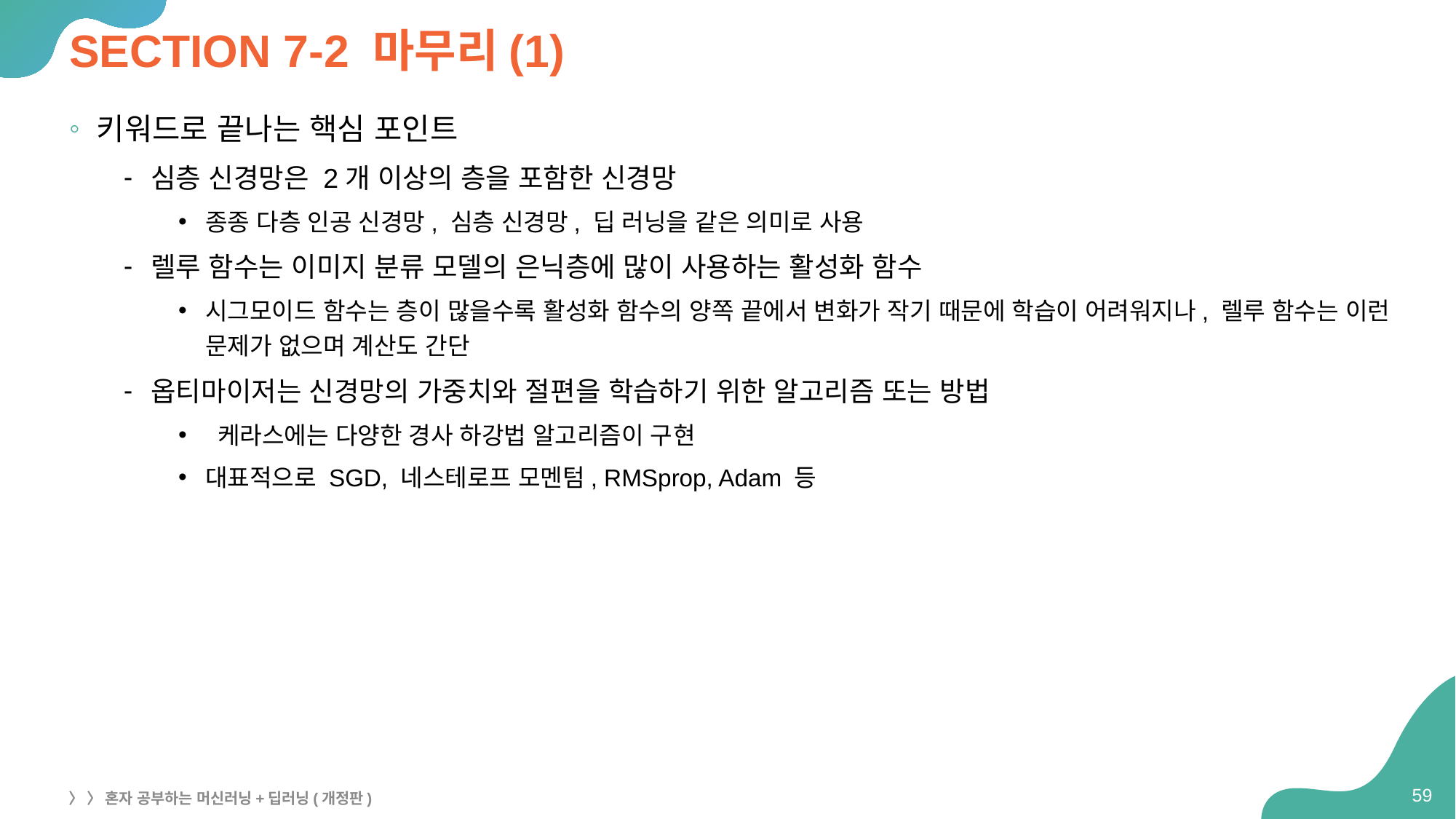

# SECTION 7-2 마무리(1)
키워드로 끝나는 핵심 포인트
심층 신경망은 2개 이상의 층을 포함한 신경망
종종 다층 인공 신경망, 심층 신경망, 딥 러닝을 같은 의미로 사용
렐루 함수는 이미지 분류 모델의 은닉층에 많이 사용하는 활성화 함수
시그모이드 함수는 층이 많을수록 활성화 함수의 양쪽 끝에서 변화가 작기 때문에 학습이 어려워지나, 렐루 함수는 이런 문제가 없으며 계산도 간단
옵티마이저는 신경망의 가중치와 절편을 학습하기 위한 알고리즘 또는 방법
 케라스에는 다양한 경사 하강법 알고리즘이 구현
대표적으로 SGD, 네스테로프 모멘텀, RMSprop, Adam 등
59
〉 〉 혼자 공부하는 머신러닝+딥러닝(개정판)